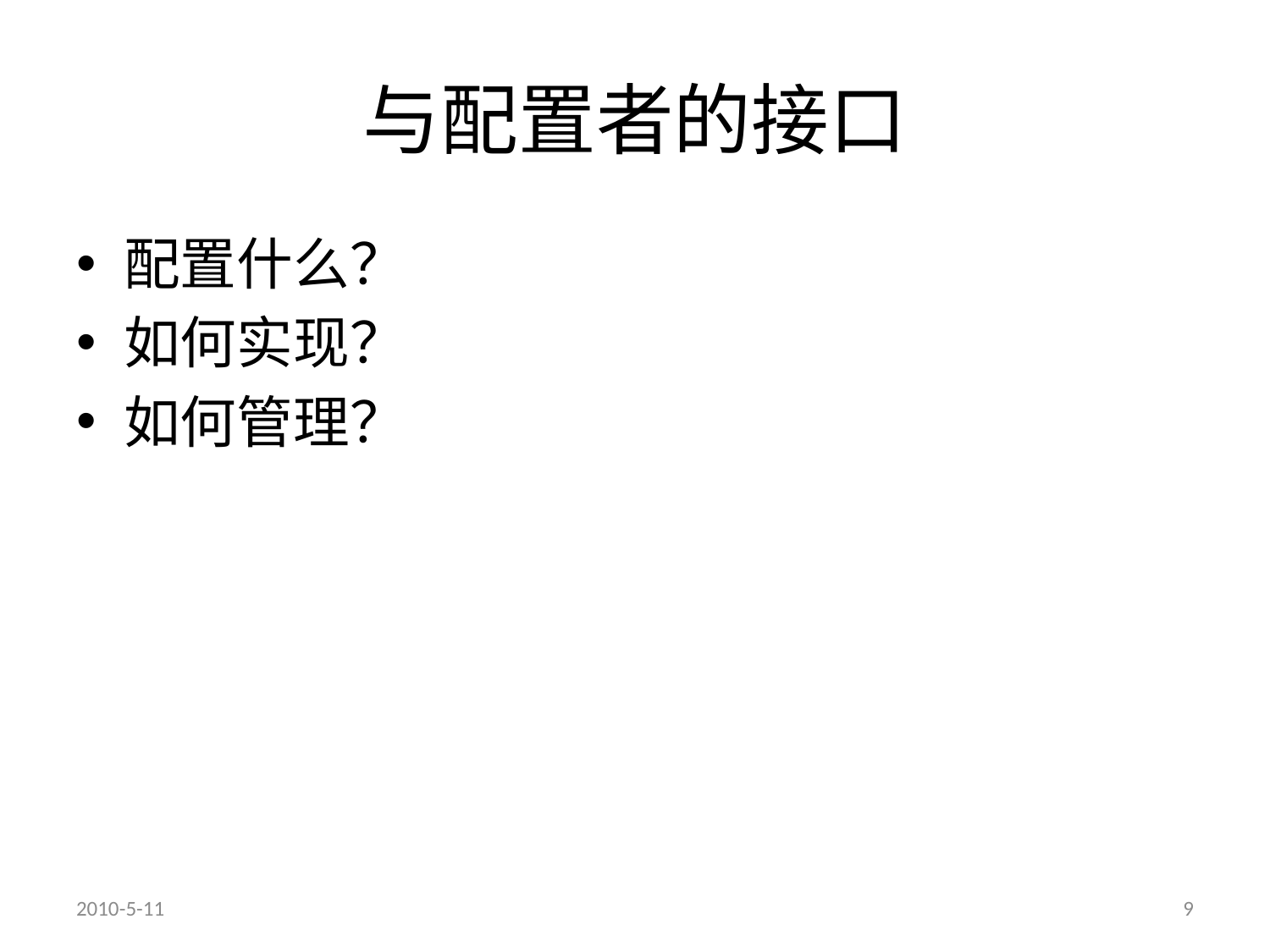

# 与配置者的接口
配置什么？
如何实现？
如何管理？
2010-5-11
9